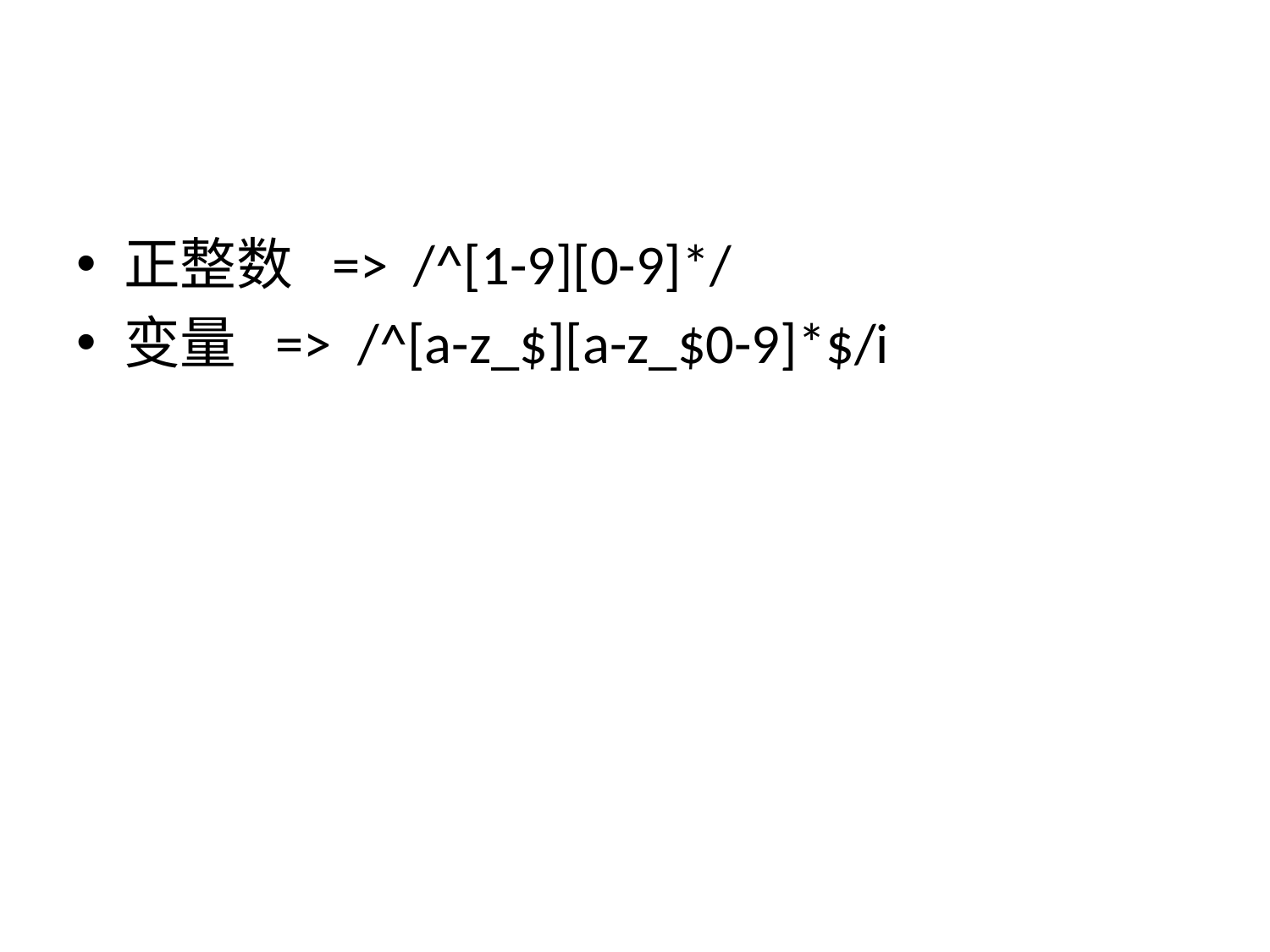

#
正整数  =>  /^[1-9][0-9]*/
变量  =>  /^[a-z_$][a-z_$0-9]*$/i